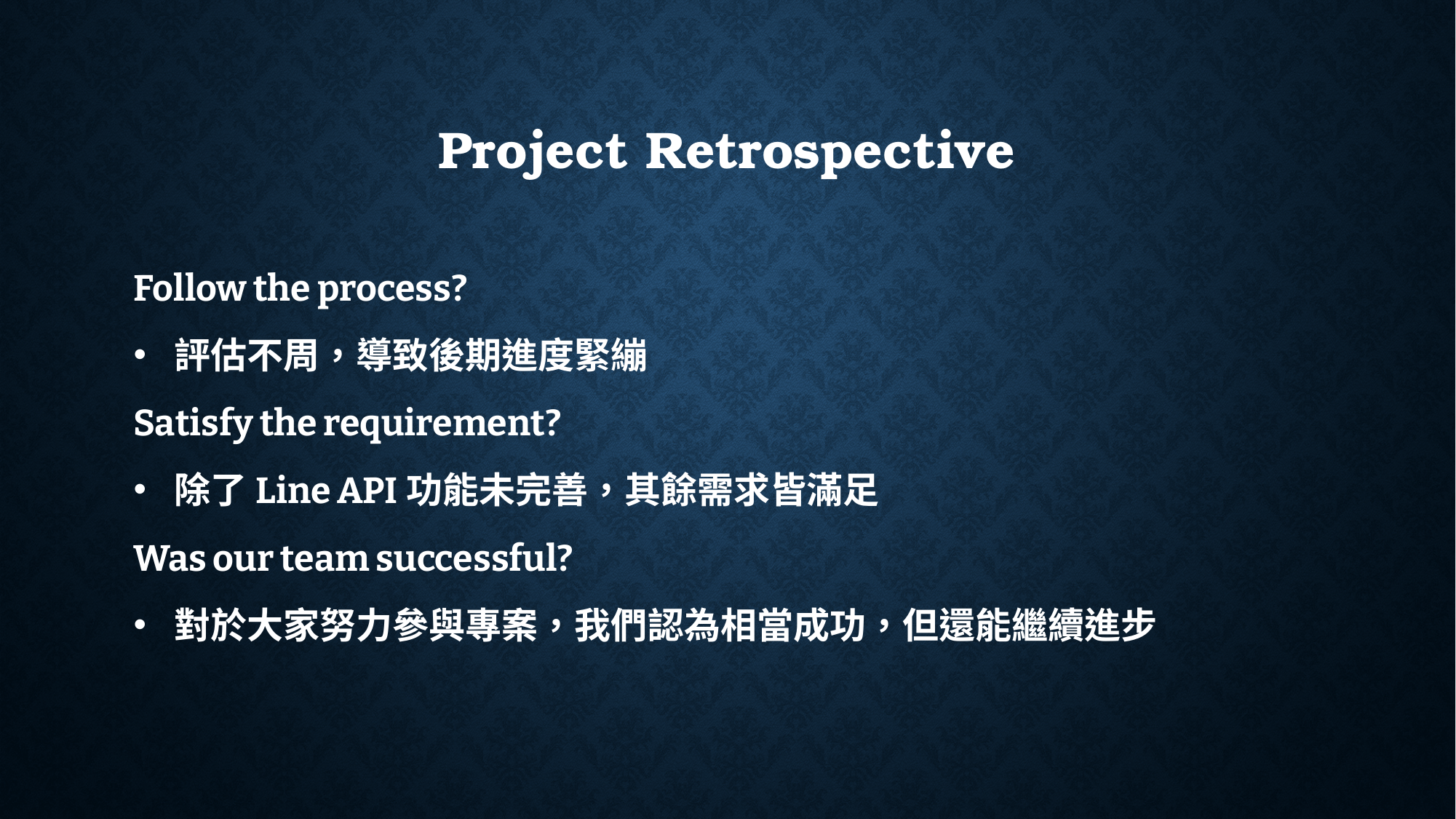

# Project Retrospective
Follow the process?
評估不周，導致後期進度緊繃
Satisfy the requirement?
除了Line API功能未完善，其餘需求皆滿足
Was our team successful?
對於大家努力參與專案，我們認為相當成功，但還能繼續進步